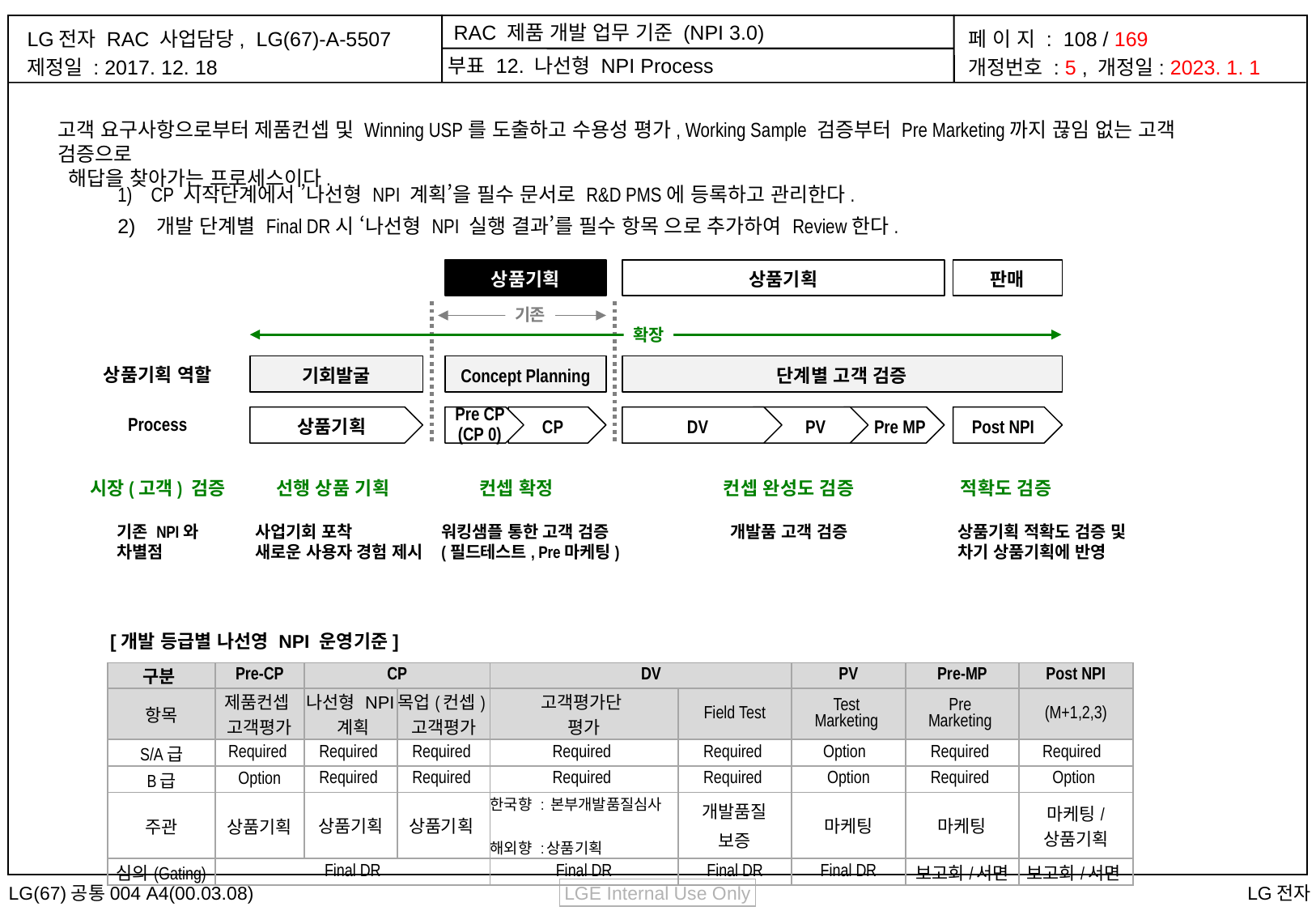

부표 12. 나선형 NPI Process
고객 요구사항으로부터 제품컨셉 및 Winning USP를 도출하고 수용성 평가, Working Sample 검증부터 Pre Marketing까지 끊임 없는 고객 검증으로
 해답을 찾아가는 프로세스이다.
 CP 시작단계에서 ’나선형 NPI 계획’을 필수 문서로 R&D PMS에 등록하고 관리한다.
 개발 단계별 Final DR시 ‘나선형 NPI 실행 결과’를 필수 항목 으로 추가하여 Review한다.
상품기획
상품기획
판매
기존
확장
기회발굴
Concept Planning
단계별 고객 검증
상품기획 역할
Process
상품기획
Pre CP
(CP 0)
CP
DV
PV
Pre MP
Post NPI
시장(고객) 검증
선행 상품 기획
컨셉 확정
컨셉 완성도 검증
적확도 검증
기존 NPI와
차별점
사업기회 포착
새로운 사용자 경험 제시
워킹샘플 통한 고객 검증
(필드테스트, Pre마케팅)
개발품 고객 검증
상품기획 적확도 검증 및
차기 상품기획에 반영
[개발 등급별 나선영 NPI 운영기준]
| 구분 | Pre-CP | CP |  | DV |  | PV | Pre-MP | Post NPI |
| --- | --- | --- | --- | --- | --- | --- | --- | --- |
| 항목 | 제품컨셉 고객평가 | 나선형 NPI 계획 | 목업(컨셉) 고객평가 | 고객평가단 평가 | Field Test | Test Marketing | Pre Marketing | (M+1,2,3) |
| S/A급 | Required | Required | Required | Required | Required | Option | Required | Required |
| B급 | Option | Required | Required | Required | Required | Option | Required | Option |
| 주관 | 상품기획 | 상품기획 | 상품기획 | 한국향 : 본부개발품질심사 해외향 :상품기획 | 개발품질 보증 | 마케팅 | 마케팅 | 마케팅/ 상품기획 |
| 심의(Gating) | Final DR |  |  | Final DR | Final DR | Final DR | 보고회/서면 | 보고회/서면 |